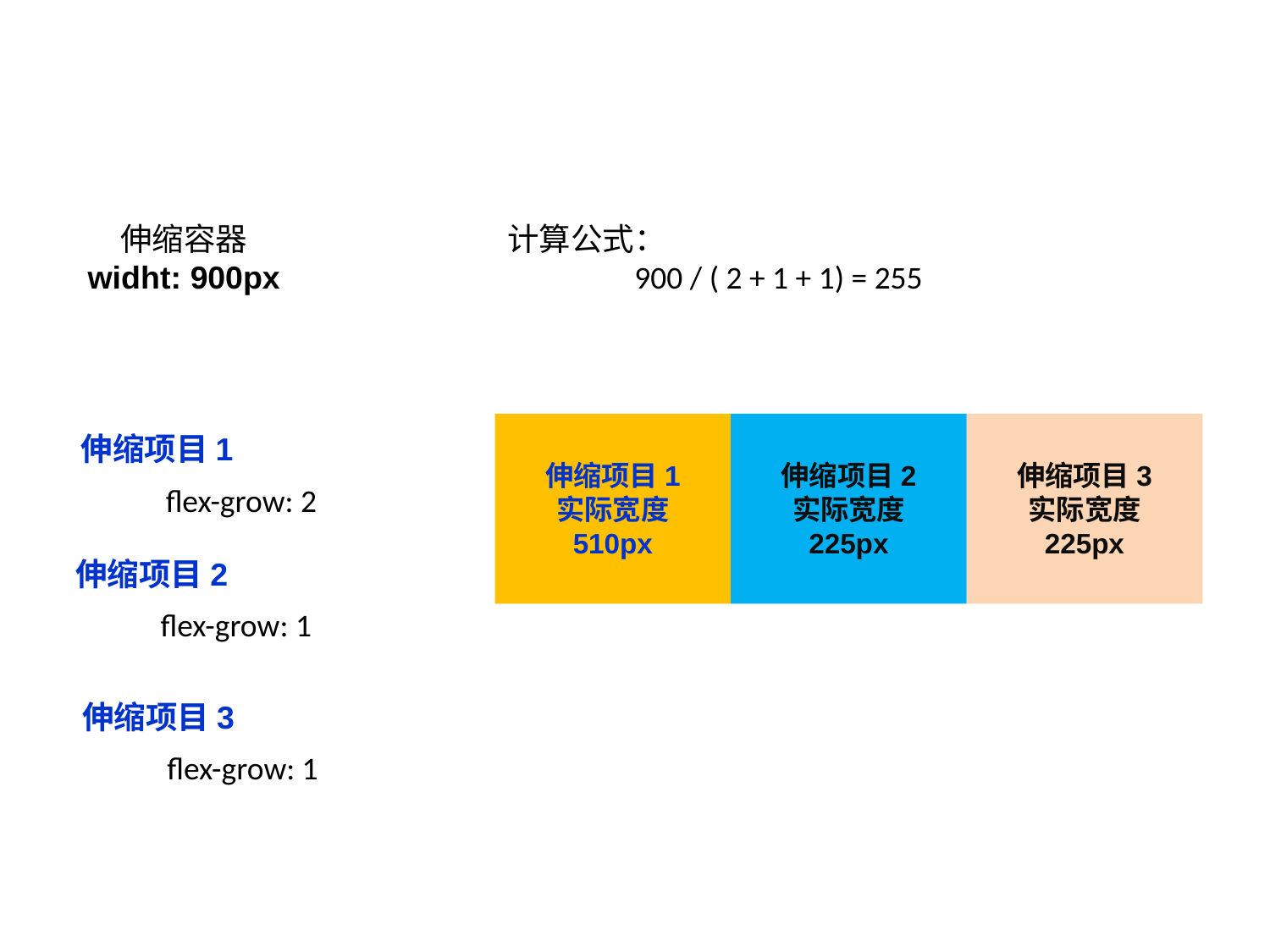

#
伸缩容器
widht: 900px
计算公式：
	900 / ( 2 + 1 + 1) = 255

伸缩项目1
实际宽度
510px
伸缩项目2
实际宽度
225px
伸缩项目3
实际宽度
225px
伸缩项目1
flex-grow: 2
伸缩项目2
flex-grow: 1
伸缩项目3
flex-grow: 1